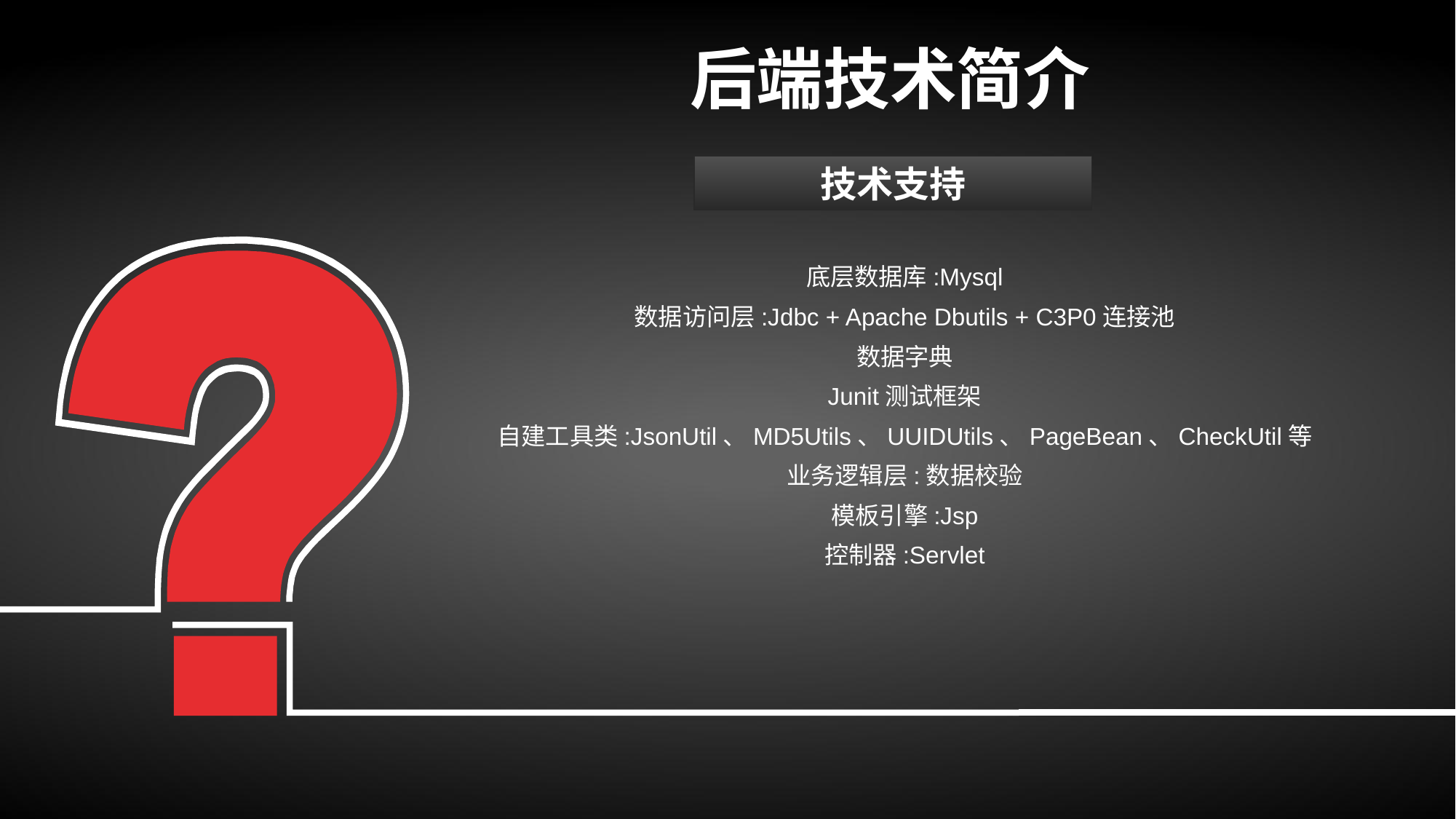

后端技术简介
技术支持

底层数据库:Mysql
数据访问层:Jdbc + Apache Dbutils + C3P0连接池
数据字典
Junit测试框架
自建工具类:JsonUtil、MD5Utils、UUIDUtils、PageBean、CheckUtil等
业务逻辑层:数据校验
模板引擎:Jsp
控制器:Servlet